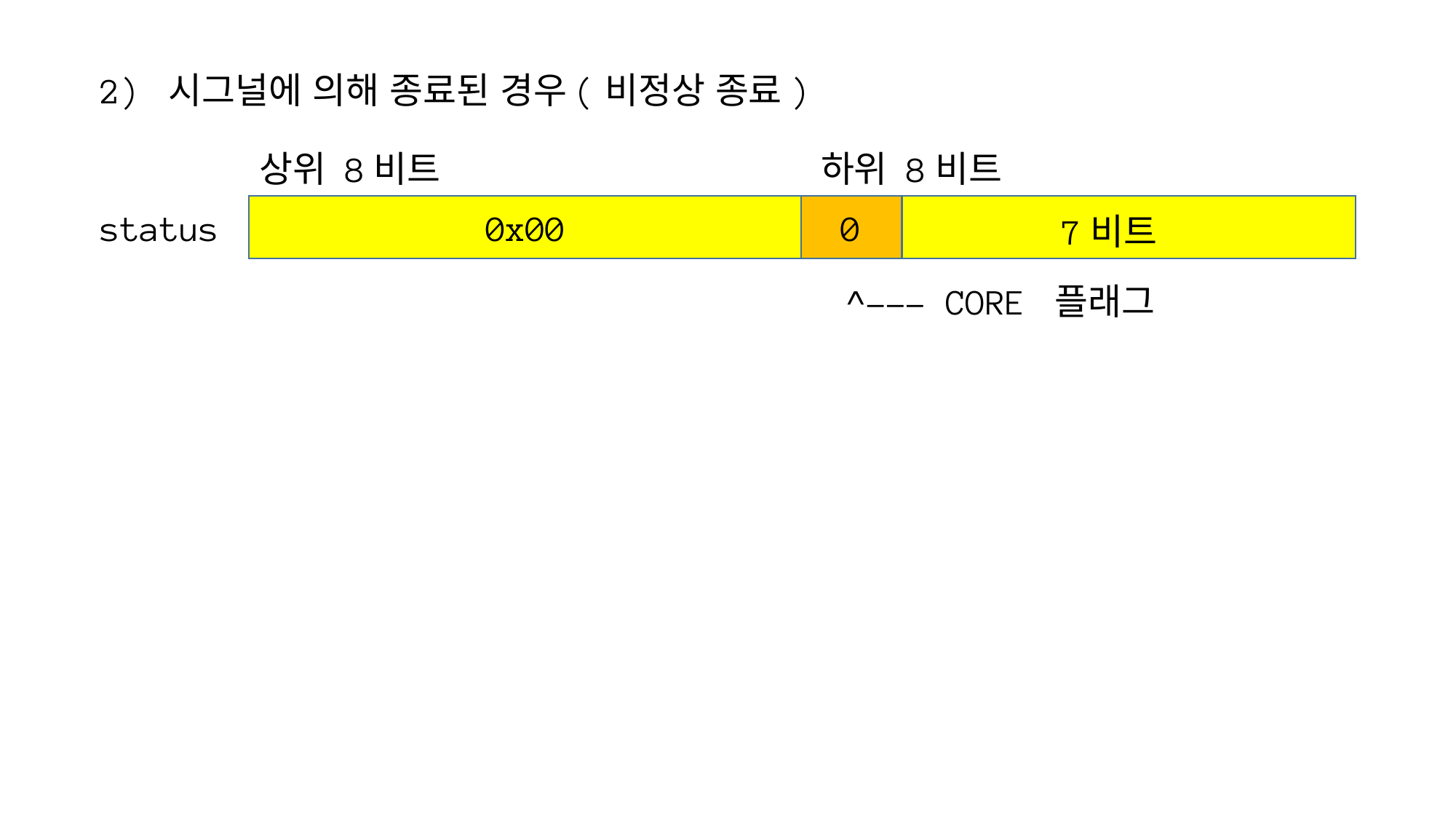

2) 시그널에 의해 종료된 경우(비정상 종료)
상위 8비트
하위 8비트
0x00

0
status
7비트
^--- CORE 플래그